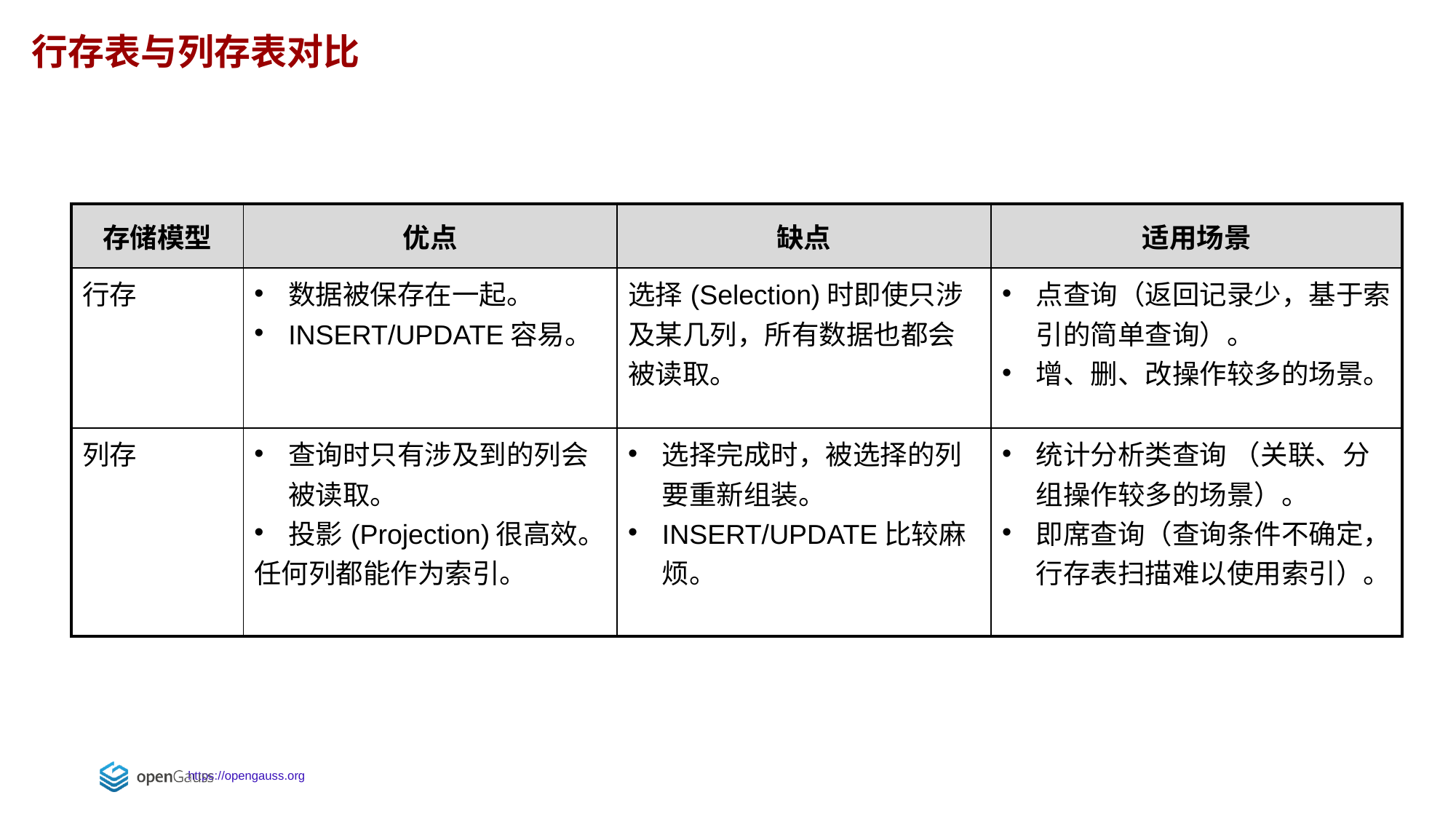

行存表与列存表对比
| 存储模型 | 优点 | 缺点 | 适用场景 |
| --- | --- | --- | --- |
| 行存 | 数据被保存在一起。 INSERT/UPDATE容易。 | 选择(Selection)时即使只涉及某几列，所有数据也都会被读取。 | 点查询（返回记录少，基于索引的简单查询）。 增、删、改操作较多的场景。 |
| 列存 | 查询时只有涉及到的列会被读取。 投影(Projection)很高效。 任何列都能作为索引。 | 选择完成时，被选择的列要重新组装。 INSERT/UPDATE比较麻烦。 | 统计分析类查询 （关联、分组操作较多的场景）。 即席查询（查询条件不确定，行存表扫描难以使用索引）。 |